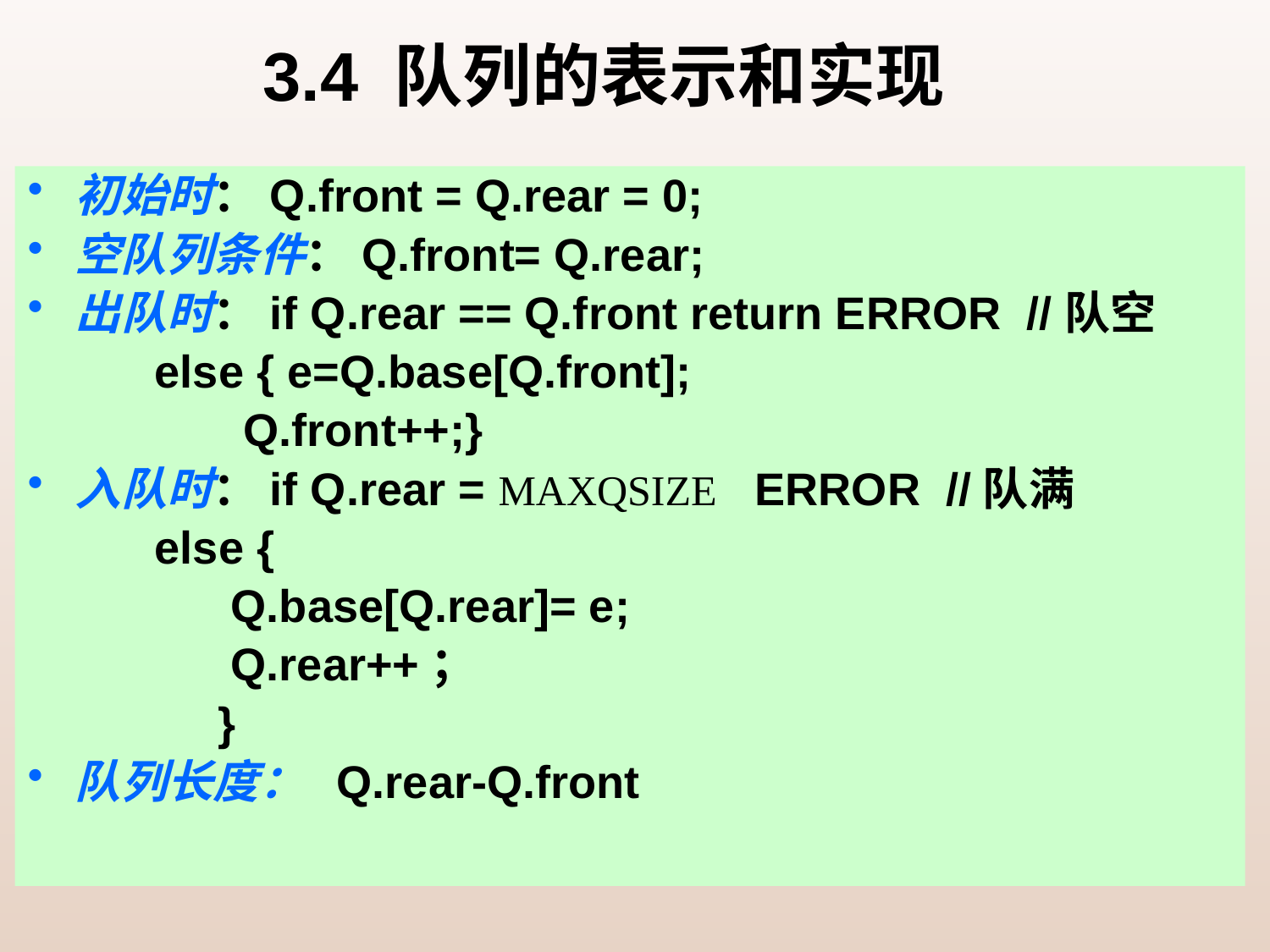

# 3.4 队列的表示和实现
初始时：Q.front = Q.rear = 0;
空队列条件：Q.front= Q.rear;
出队时：if Q.rear == Q.front return ERROR  //队空
          else { e=Q.base[Q.front];
                 Q.front++;}
入队时：if Q.rear = MAXQSIZE   ERROR  //队满
          else {
                Q.base[Q.rear]= e;
                Q.rear++；
               }
队列长度：  Q.rear-Q.front